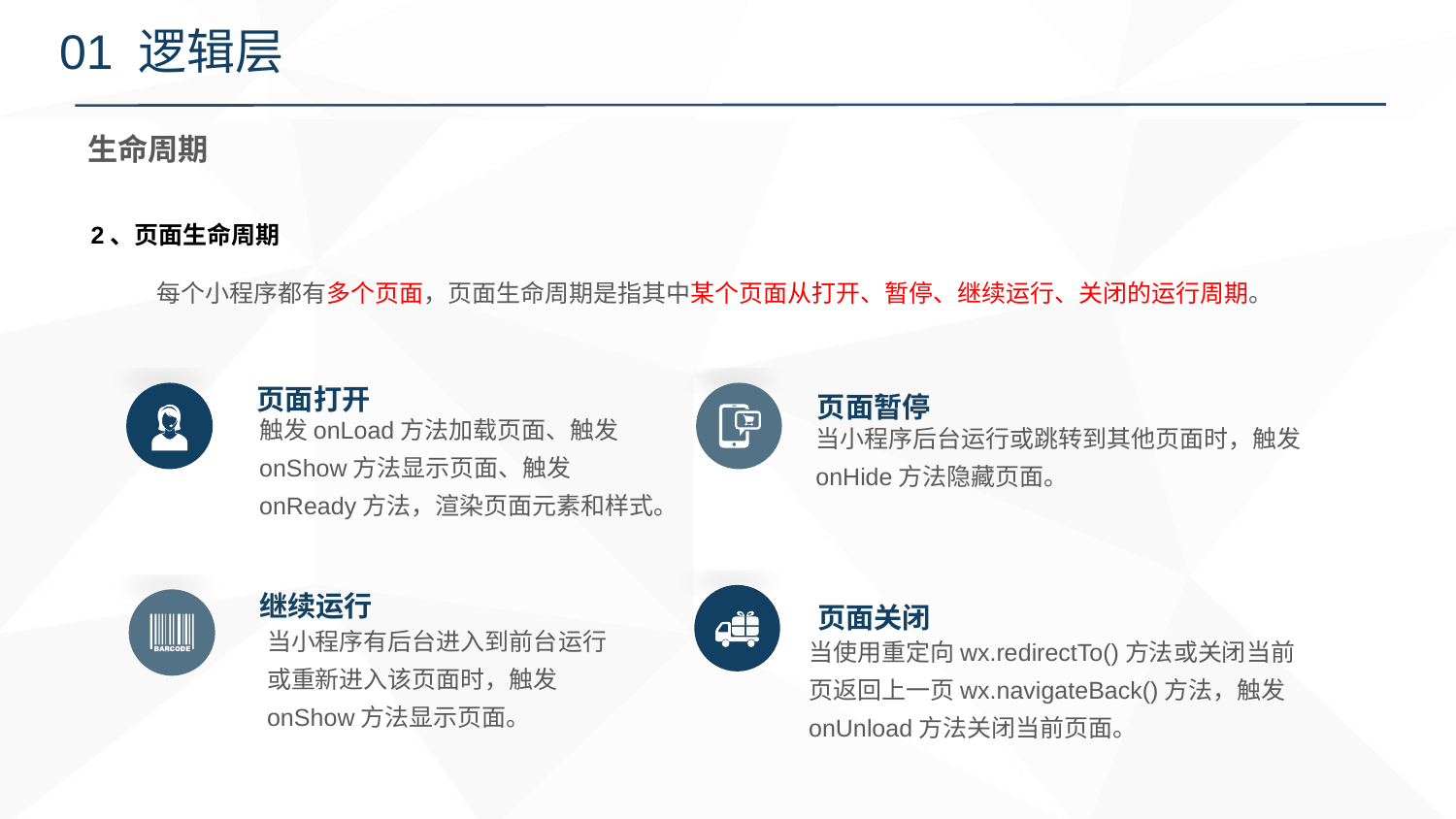

# 01 逻辑层
生命周期
2、页面生命周期
          每个小程序都有多个页面，页面生命周期是指其中某个页面从打开、暂停、继续运行、关闭的运行周期。
页面打开

页面暂停
触发onLoad方法加载页面、触发onShow方法显示页面、触发onReady方法，渲染页面元素和样式。

当小程序后台运行或跳转到其他页面时，触发onHide方法隐藏页面。
继续运行

页面关闭

当小程序有后台进入到前台运行或重新进入该页面时，触发onShow方法显示页面。

当使用重定向wx.redirectTo()方法或关闭当前页返回上一页wx.navigateBack()方法，触发onUnload方法关闭当前页面。